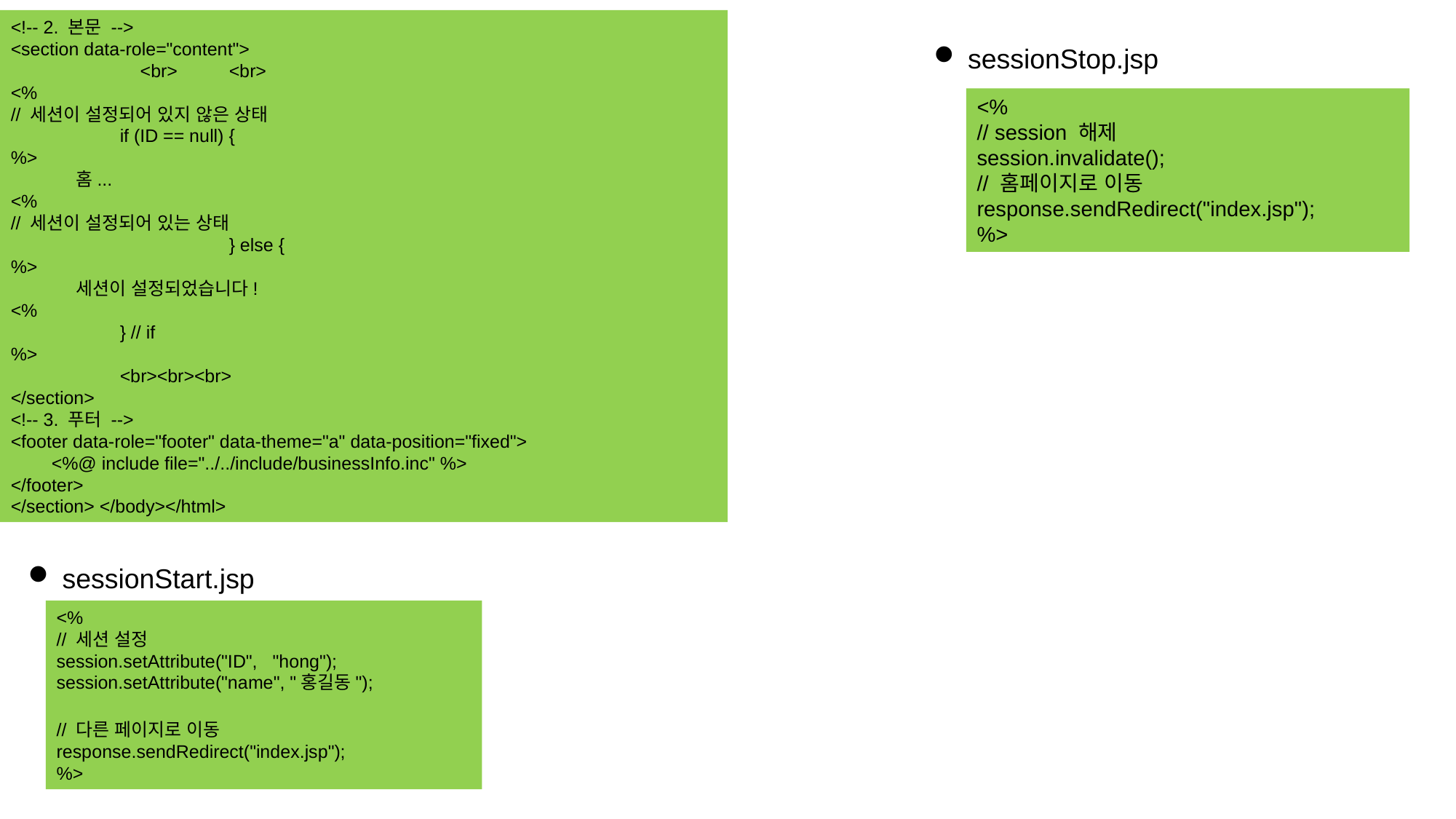

<!-- 2. 본문 -->
<section data-role="content">
	    <br>	<br>
<%
// 세션이 설정되어 있지 않은 상태
	if (ID == null) {
%>
            홈...
<%
// 세션이 설정되어 있는 상태
		} else {
%>
            세션이 설정되었습니다!
<%
	} // if
%>
	<br><br><br>
</section>
<!-- 3. 푸터 -->
<footer data-role="footer" data-theme="a" data-position="fixed">
        <%@ include file="../../include/businessInfo.inc" %>
</footer>
</section> </body></html>
sessionStop.jsp
<%
// session 해제
session.invalidate();
// 홈페이지로 이동
response.sendRedirect("index.jsp");
%>
sessionStart.jsp
<%
// 세션 설정
session.setAttribute("ID",   "hong");
session.setAttribute("name", "홍길동");

// 다른 페이지로 이동
response.sendRedirect("index.jsp");
%>